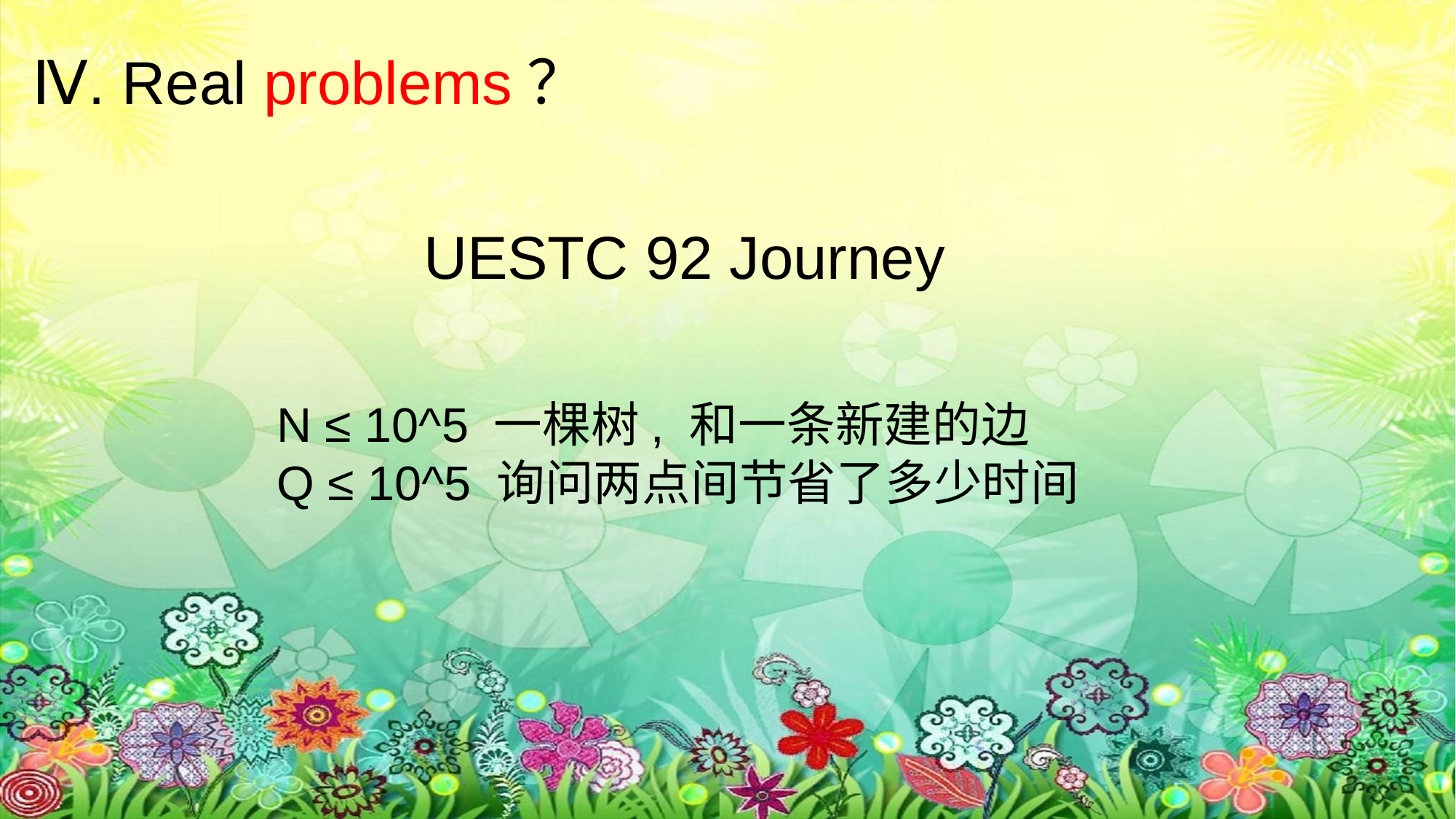

Ⅳ. Real problems？
 UESTC 92 Journey
N ≤ 10^5 一棵树, 和一条新建的边
Q ≤ 10^5 询问两点间节省了多少时间